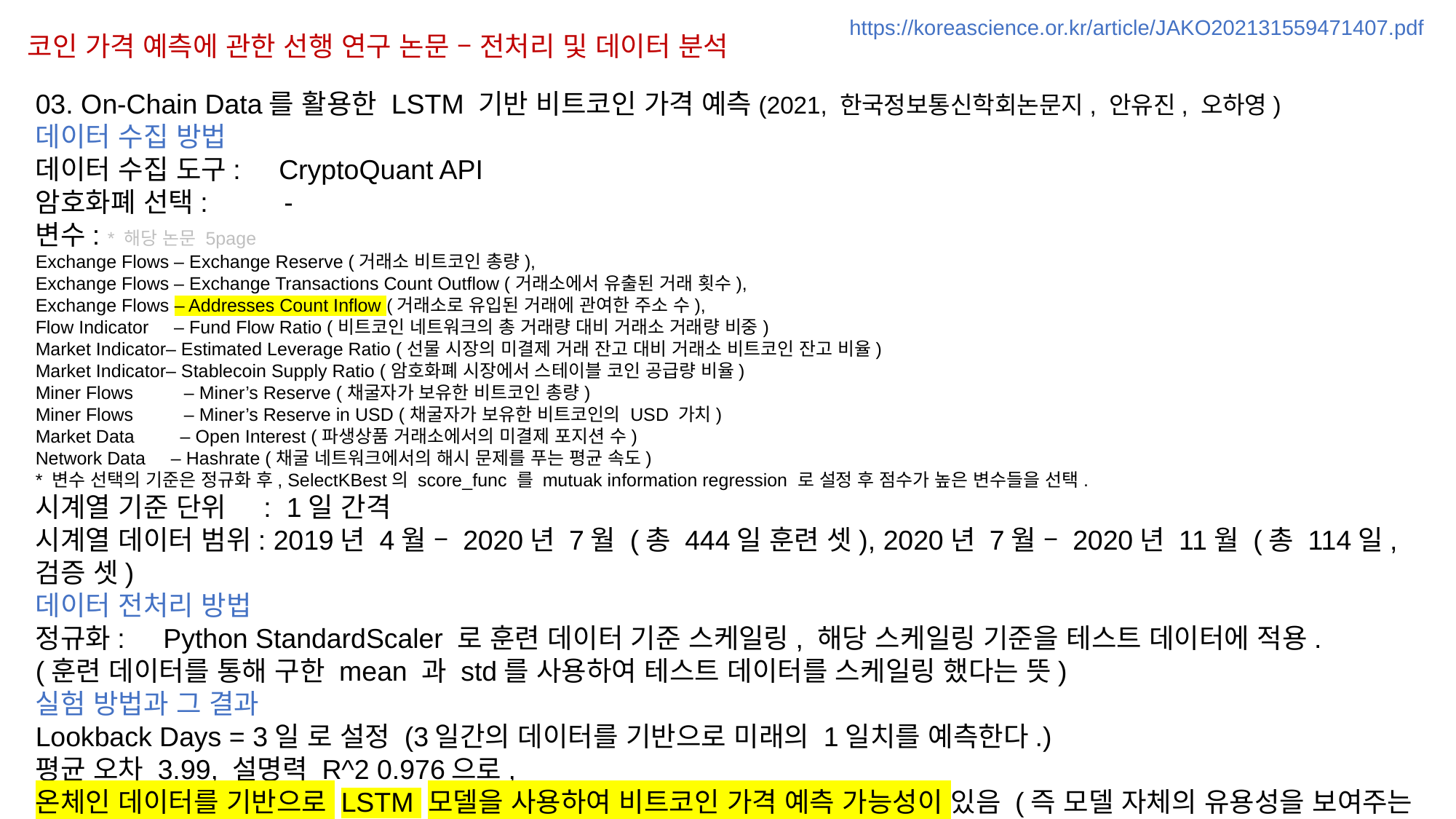

https://koreascience.or.kr/article/JAKO202131559471407.pdf
코인 가격 예측에 관한 선행 연구 논문 – 전처리 및 데이터 분석
03. On-Chain Data를 활용한 LSTM 기반 비트코인 가격 예측(2021, 한국정보통신학회논문지, 안유진, 오하영)
데이터 수집 방법
데이터 수집 도구:     CryptoQuant API
암호화폐 선택:          -
변수: * 해당 논문 5page
Exchange Flows – Exchange Reserve (거래소 비트코인 총량),
Exchange Flows – Exchange Transactions Count Outflow (거래소에서 유출된 거래 횟수),
Exchange Flows – Addresses Count Inflow (거래소로 유입된 거래에 관여한 주소 수),
Flow Indicator     – Fund Flow Ratio (비트코인 네트워크의 총 거래량 대비 거래소 거래량 비중)
Market Indicator– Estimated Leverage Ratio (선물 시장의 미결제 거래 잔고 대비 거래소 비트코인 잔고 비율)
Market Indicator– Stablecoin Supply Ratio (암호화폐 시장에서 스테이블 코인 공급량 비율)
Miner Flows          – Miner’s Reserve (채굴자가 보유한 비트코인 총량)
Miner Flows          – Miner’s Reserve in USD (채굴자가 보유한 비트코인의 USD 가치)
Market Data         – Open Interest (파생상품 거래소에서의 미결제 포지션 수)
Network Data     – Hashrate (채굴 네트워크에서의 해시 문제를 푸는 평균 속도)
* 변수 선택의 기준은 정규화 후, SelectKBest의 score_func 를 mutuak information regression 로 설정 후 점수가 높은 변수들을 선택.
시계열 기준 단위    :  1일 간격
시계열 데이터 범위: 2019년 4월 – 2020년 7월 (총 444일 훈련 셋), 2020년 7월 – 2020년 11월 (총 114일, 검증 셋)
데이터 전처리 방법
정규화:     Python StandardScaler 로 훈련 데이터 기준 스케일링, 해당 스케일링 기준을 테스트 데이터에 적용.
(훈련 데이터를 통해 구한 mean 과 std를 사용하여 테스트 데이터를 스케일링 했다는 뜻)
실험 방법과 그 결과
Lookback Days = 3일 로 설정 (3일간의 데이터를 기반으로 미래의 1일치를 예측한다.)
평균 오차 3.99, 설명력 R^2 0.976으로,
온체인 데이터를 기반으로 LSTM 모델을 사용하여 비트코인 가격 예측 가능성이 있음 (즉 모델 자체의 유용성을 보여주는 목적의 논문)